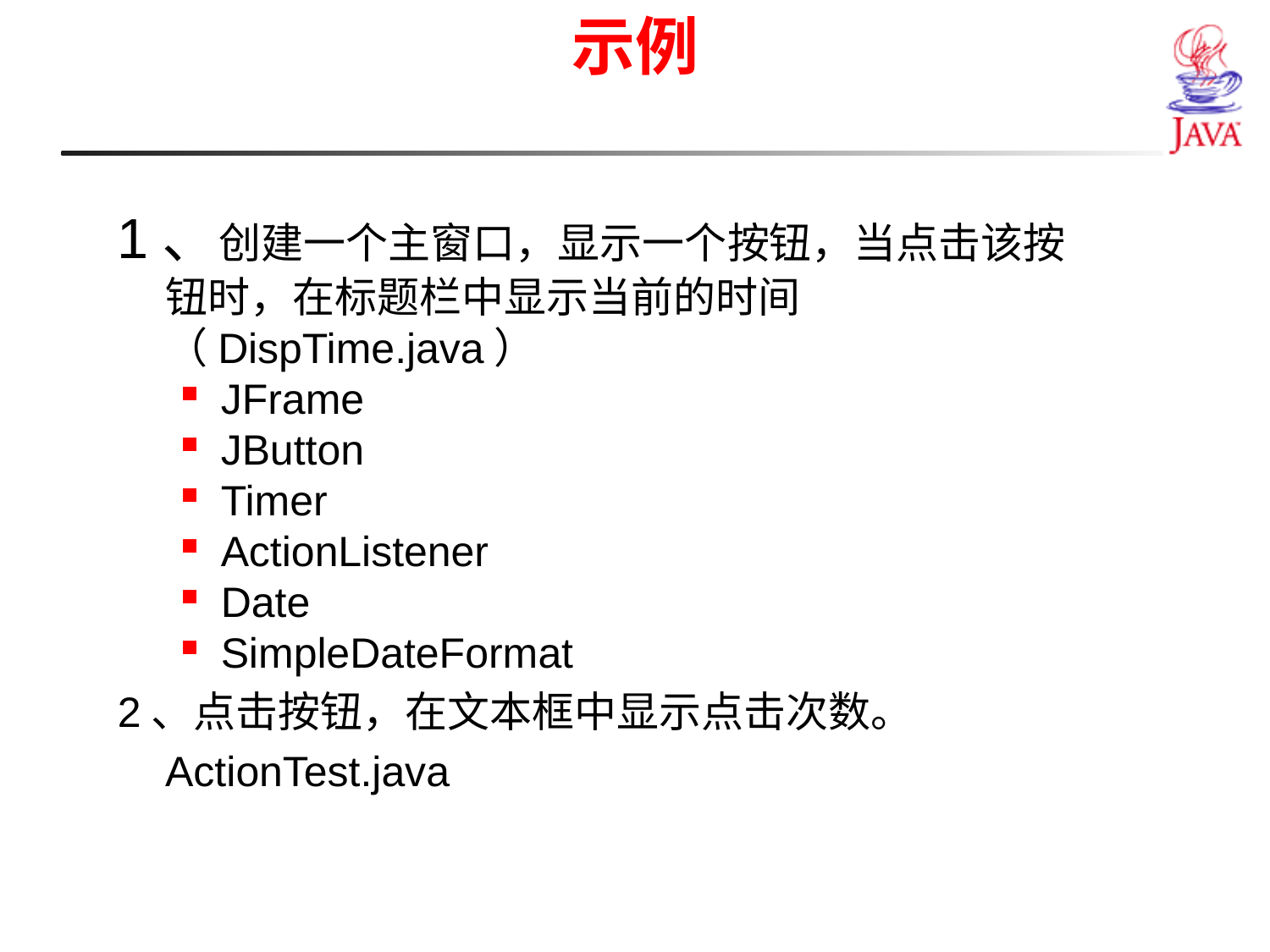

示例
1、创建一个主窗口，显示一个按钮，当点击该按钮时，在标题栏中显示当前的时间（DispTime.java）
JFrame
JButton
Timer
ActionListener
Date
SimpleDateFormat
2、点击按钮，在文本框中显示点击次数。
	ActionTest.java